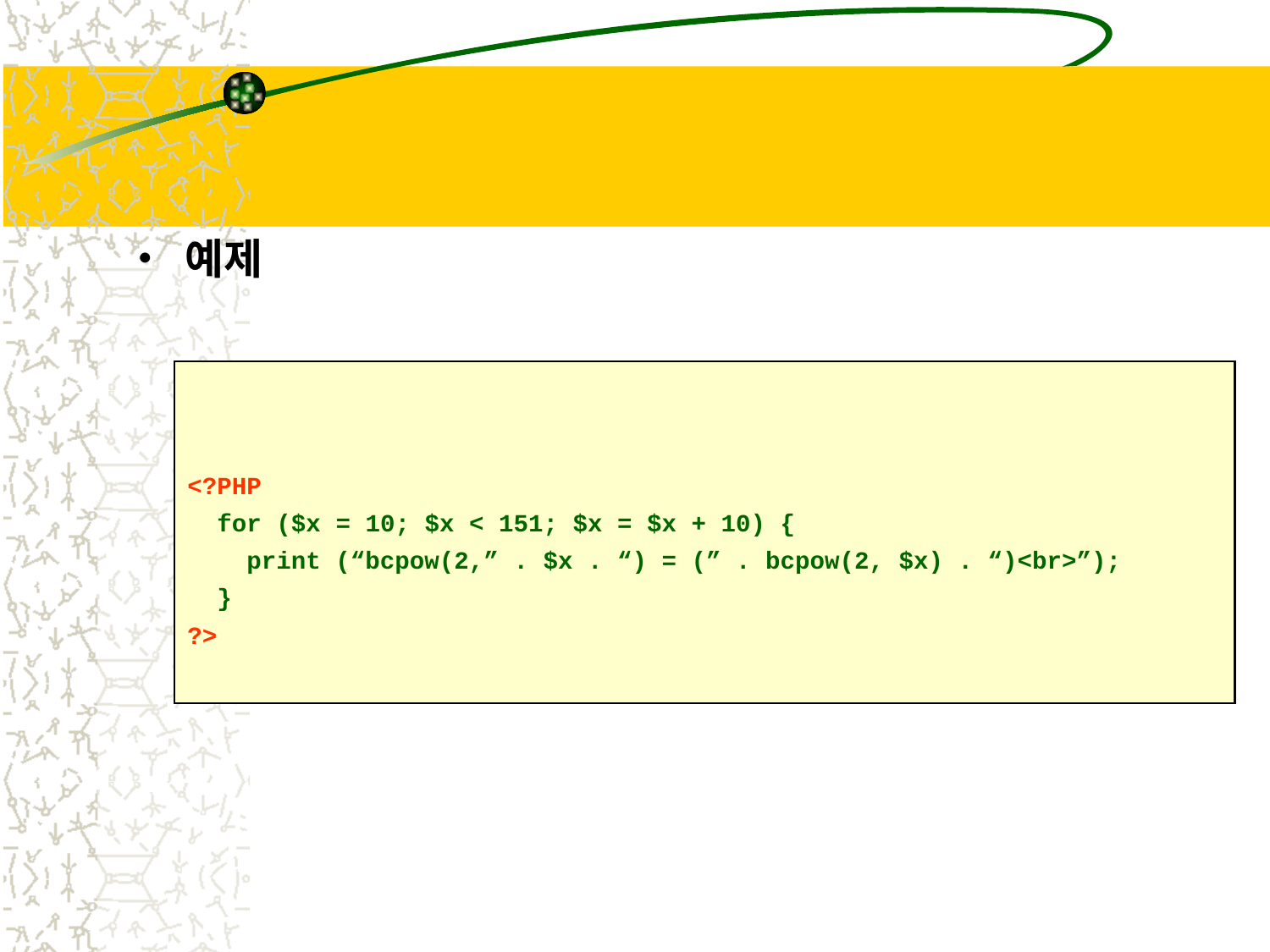

#
예제

<?PHP
  for ($x = 10; $x < 151; $x = $x + 10) {
    print (“bcpow(2,” . $x . “) = (” . bcpow(2, $x) . “)<br>”);
  }
?>